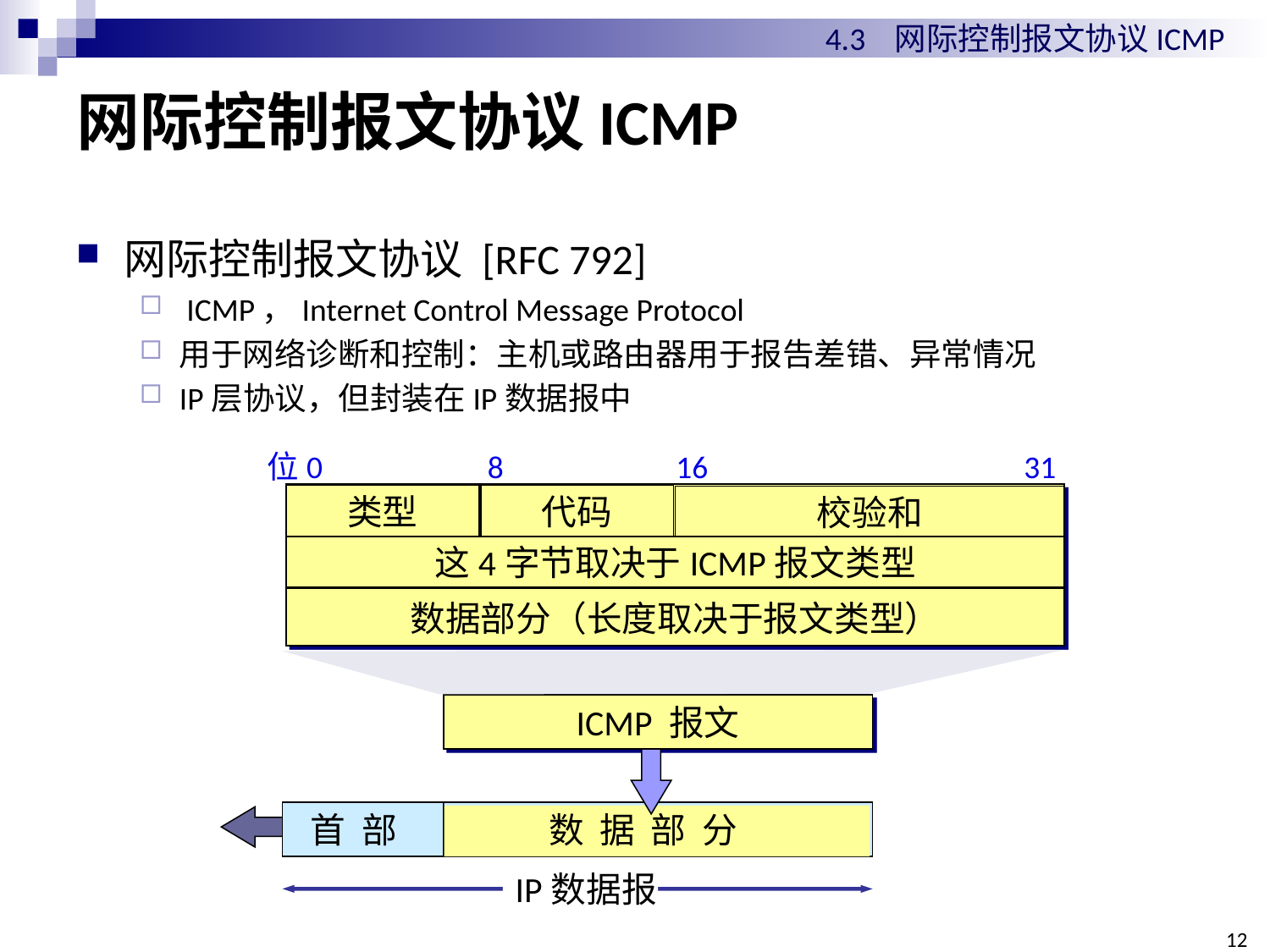

4.3   网际控制报文协议ICMP
# 网际控制报文协议ICMP
网际控制报文协议 [RFC 792]
 ICMP，Internet Control Message Protocol
用于网络诊断和控制：主机或路由器用于报告差错、异常情况
IP层协议，但封装在IP数据报中
位0                       8                        16                                            31

类型
代码
校验和
这4字节取决于ICMP报文类型
数据部分（长度取决于报文类型）

ICMP 报文

首  部
数  据  部  分

IP数据报

122